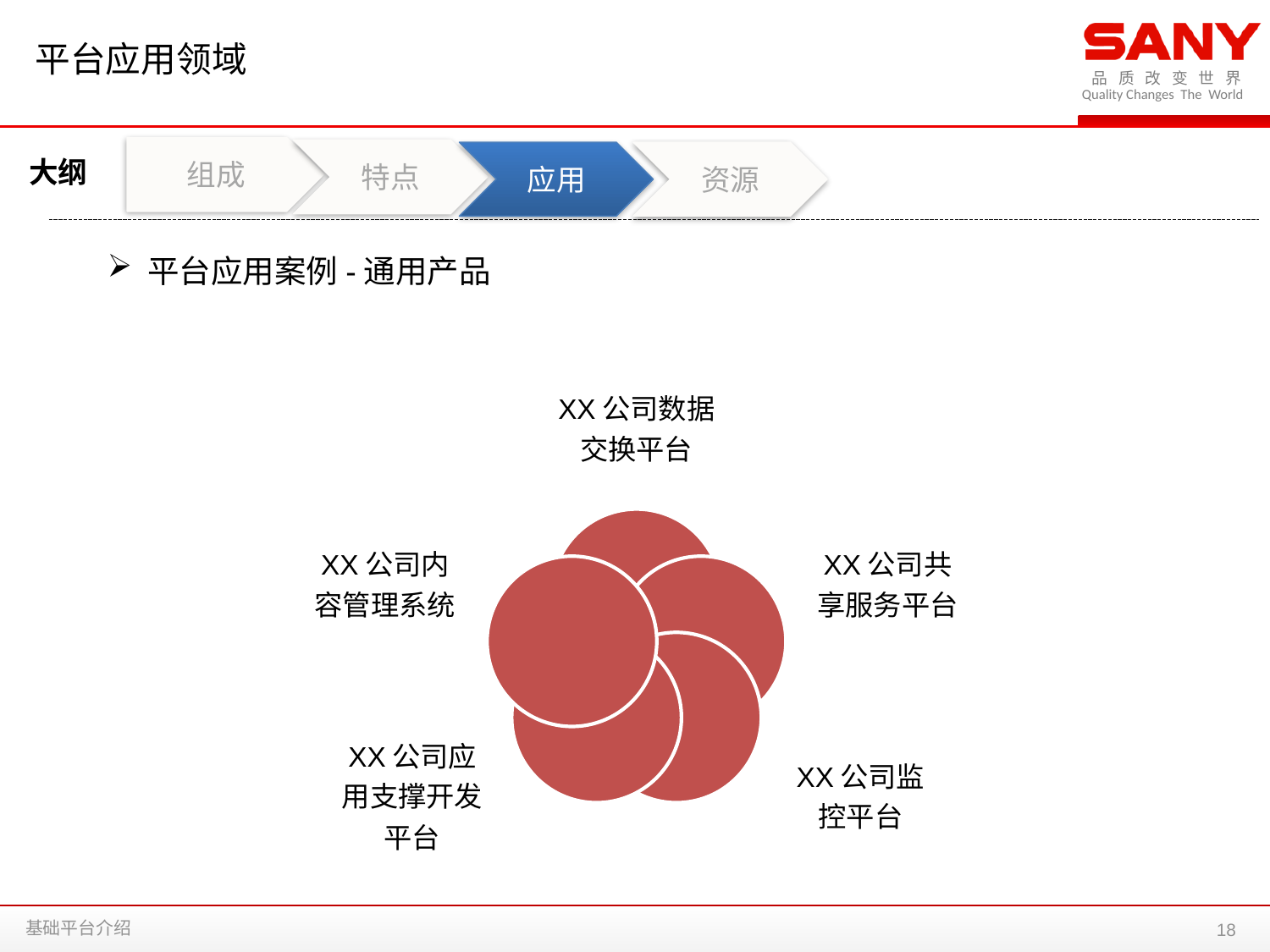

平台应用领域
大纲
组成
特点
应用
资源
 平台应用案例-通用产品

XX公司数据交换平台
XX公司共享服务平台
XX公司监 控平台
XX公司应用支撑开发平台
XX公司内容管理系统
18
基础平台介绍